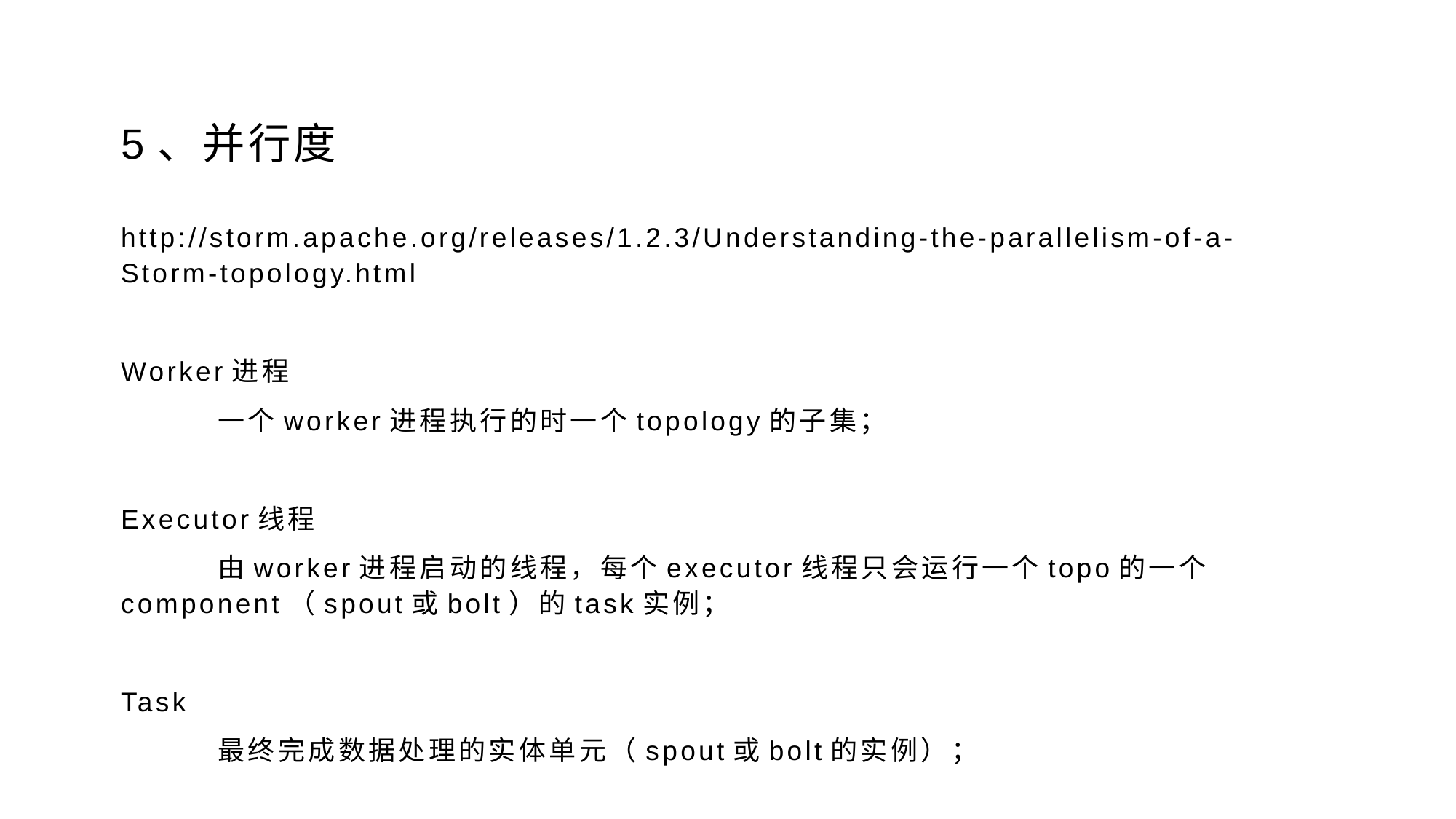

5、并行度

http://storm.apache.org/releases/1.2.3/Understanding-the-parallelism-of-a-Storm-topology.html

Worker进程
	一个worker进程执行的时一个topology的子集；

Executor线程
	由worker进程启动的线程，每个executor线程只会运行一个topo的一个component（spout或bolt）的task实例；

Task
	最终完成数据处理的实体单元（spout或bolt的实例）；